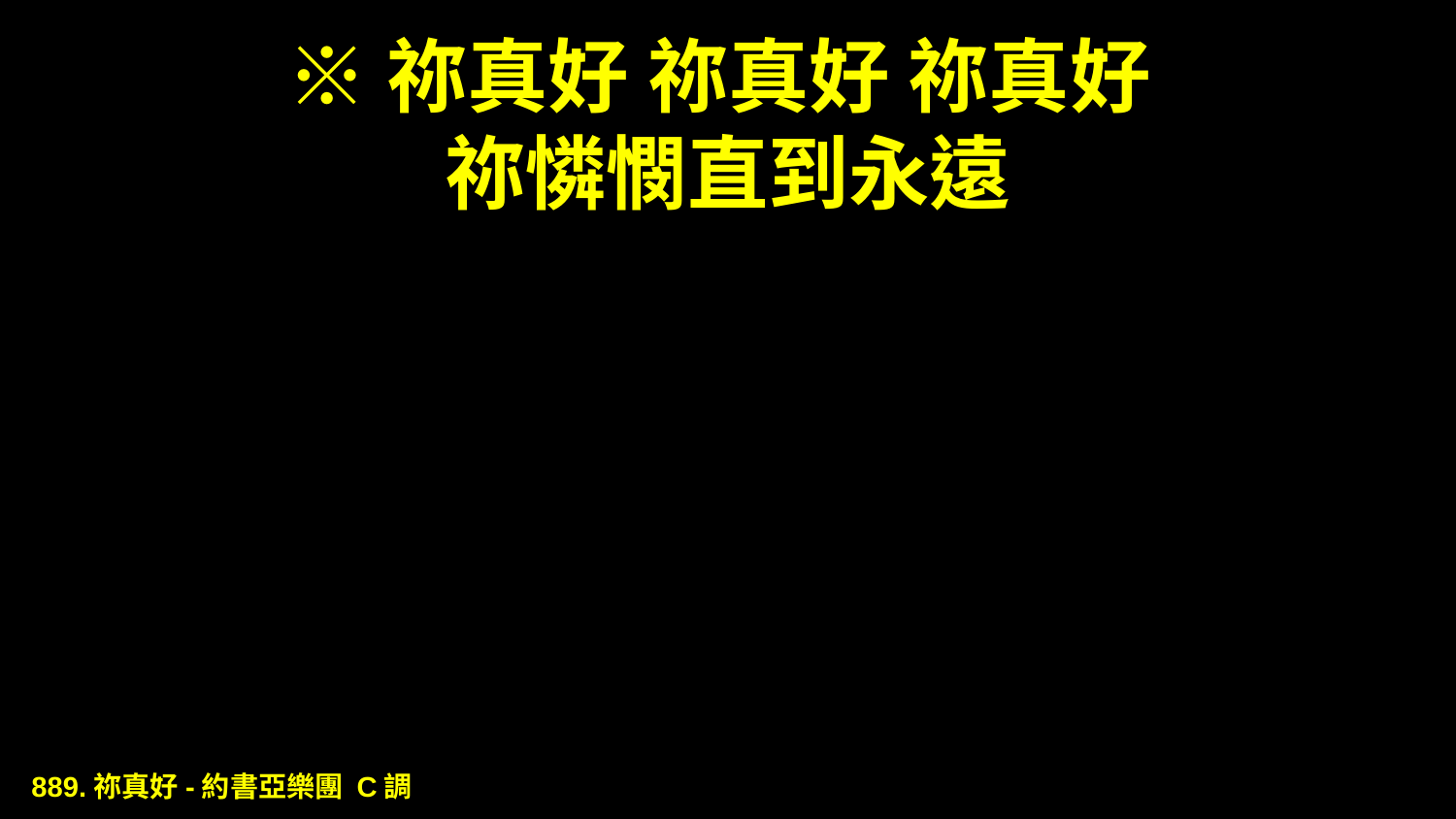

# ※祢真好 祢真好 祢真好 祢憐憫直到永遠
889.祢真好-約書亞樂團 C調